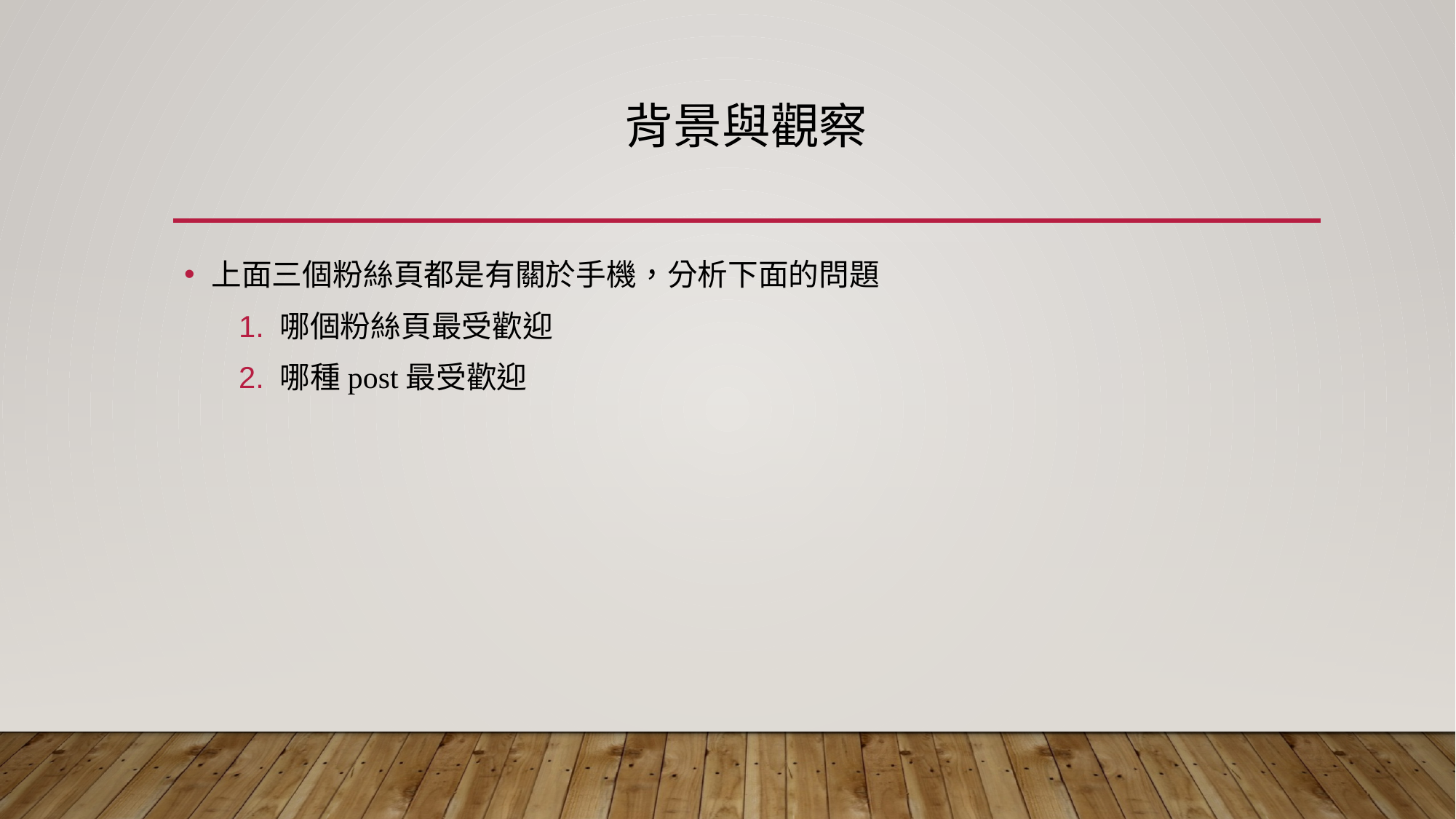

# 背景與觀察
上面三個粉絲頁都是有關於手機，分析下面的問題
哪個粉絲頁最受歡迎
哪種post最受歡迎